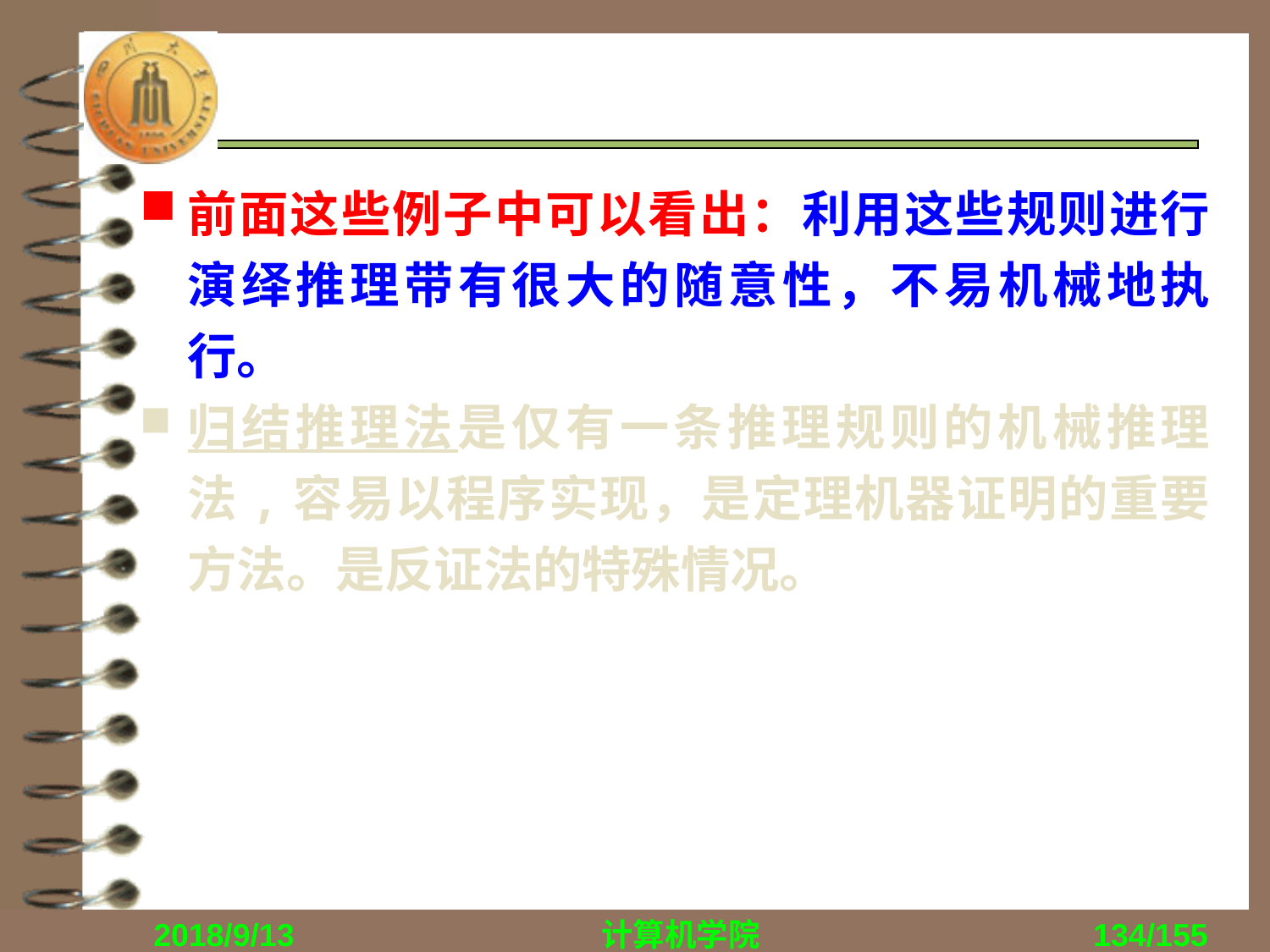

前面这些例子中可以看出：利用这些规则进行演绎推理带有很大的随意性，不易机械地执行。
归结推理法是仅有一条推理规则的机械推理法,容易以程序实现，是定理机器证明的重要方法。是反证法的特殊情况。
2018/9/13
计算机学院
134/155